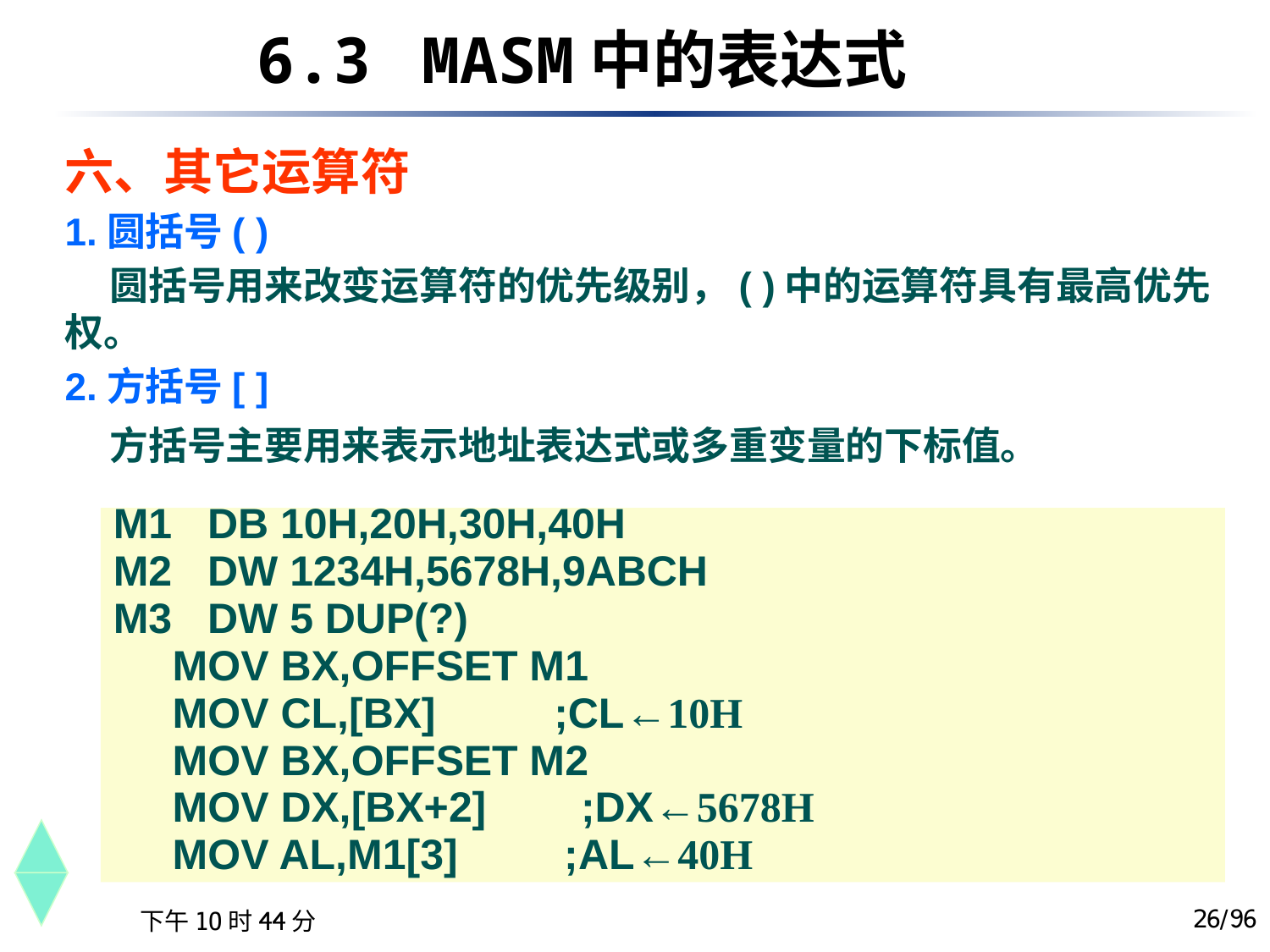

6.3	 MASM中的表达式
六、其它运算符
1.圆括号( )
    圆括号用来改变运算符的优先级别，( )中的运算符具有最高优先权。
2.方括号[ ]
    方括号主要用来表示地址表达式或多重变量的下标值。
M1   DB 10H,20H,30H,40H
M2   DW 1234H,5678H,9ABCH
M3   DW 5 DUP(?)
     MOV BX,OFFSET M1
     MOV CL,[BX]          ;CL←10H
     MOV BX,OFFSET M2
     MOV DX,[BX+2]        ;DX←5678H
     MOV AL,M1[3]         ;AL←40H
26/96
下午10时44分